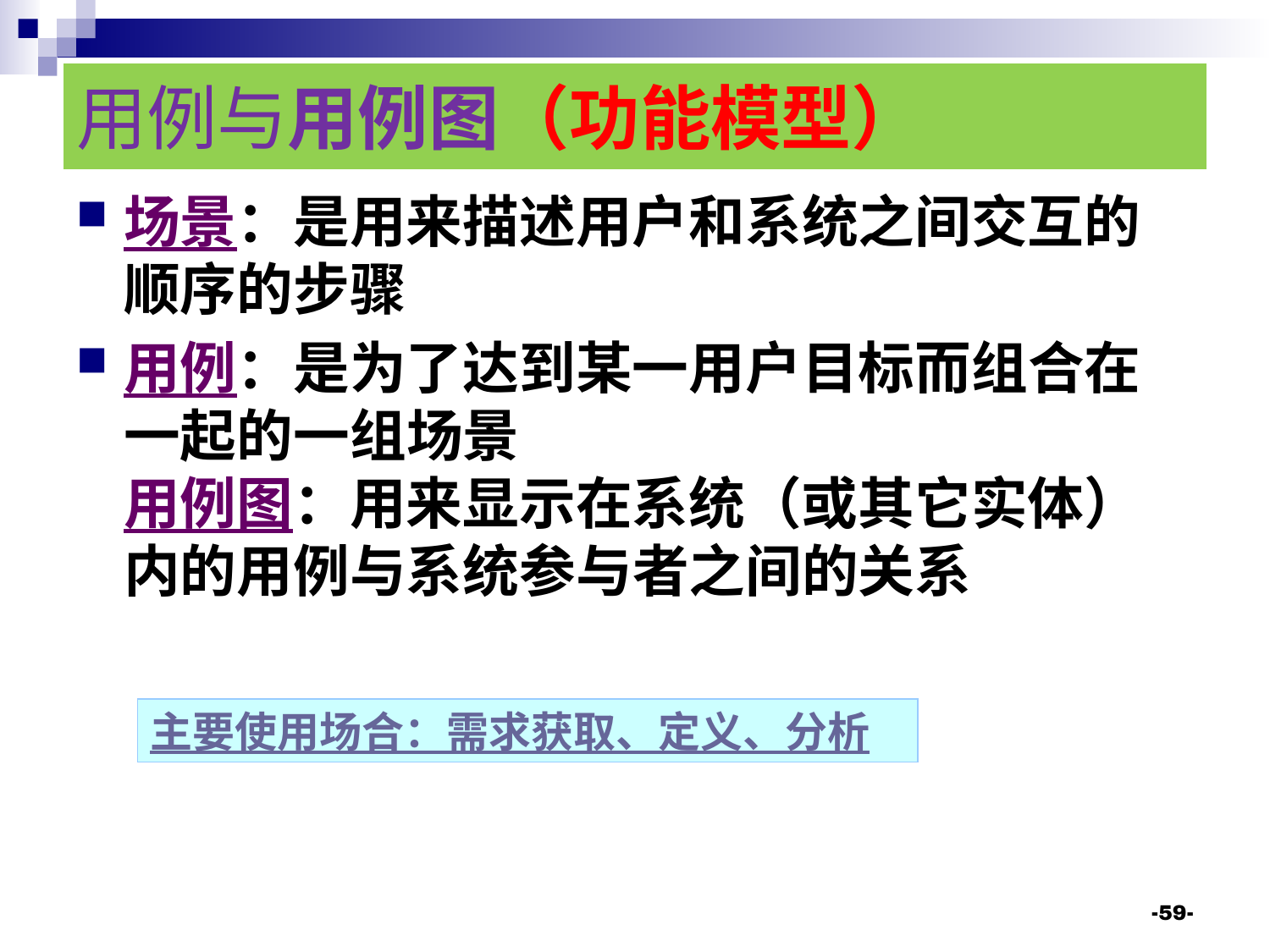

# 用例与用例图（功能模型）
场景：是用来描述用户和系统之间交互的顺序的步骤
用例：是为了达到某一用户目标而组合在一起的一组场景
用例图：用来显示在系统（或其它实体）内的用例与系统参与者之间的关系
主要使用场合：需求获取、定义、分析
-59-